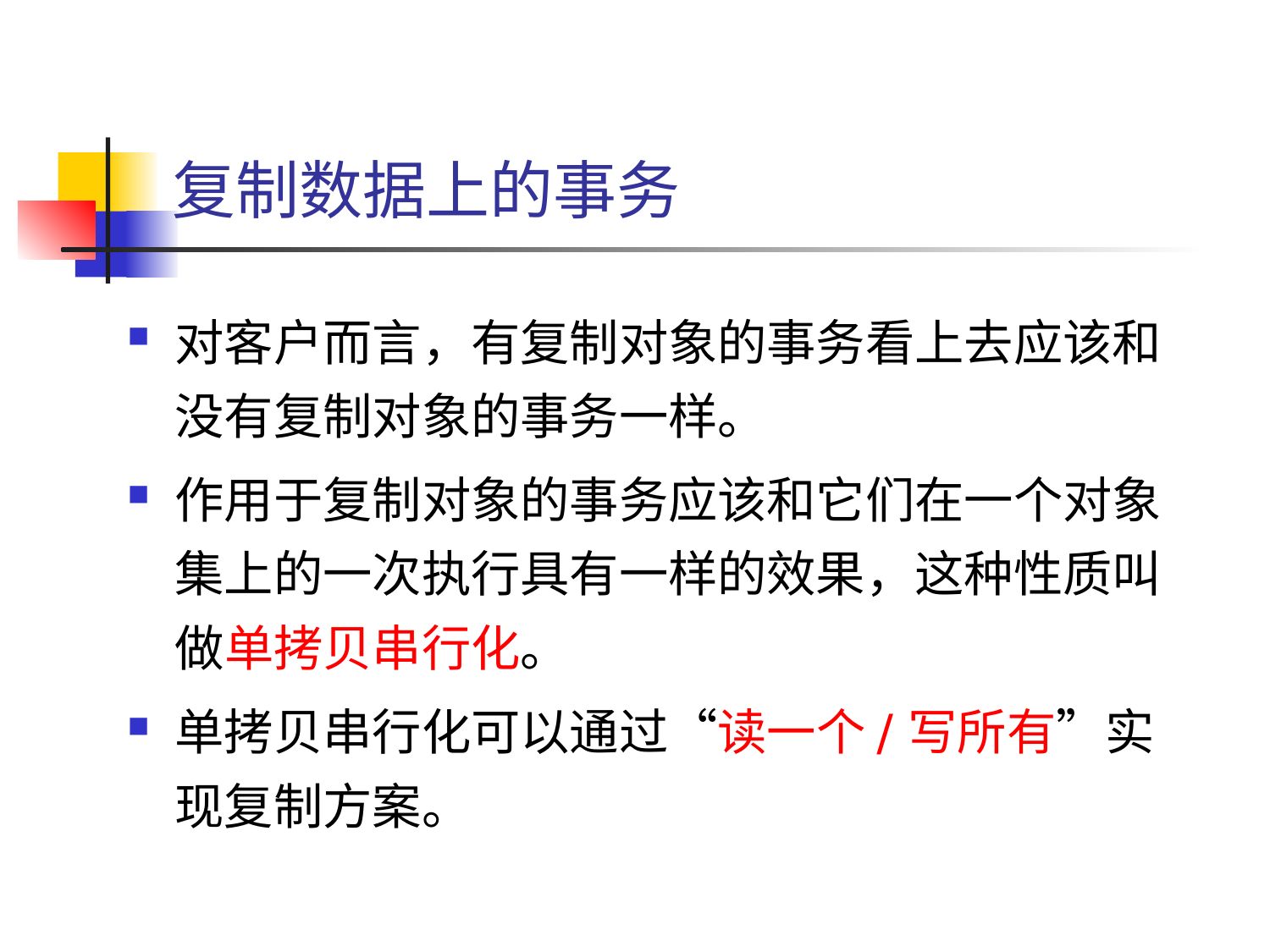

# 复制数据上的事务
对客户而言，有复制对象的事务看上去应该和没有复制对象的事务一样。
作用于复制对象的事务应该和它们在一个对象集上的一次执行具有一样的效果，这种性质叫做单拷贝串行化。
单拷贝串行化可以通过“读一个/写所有”实现复制方案。